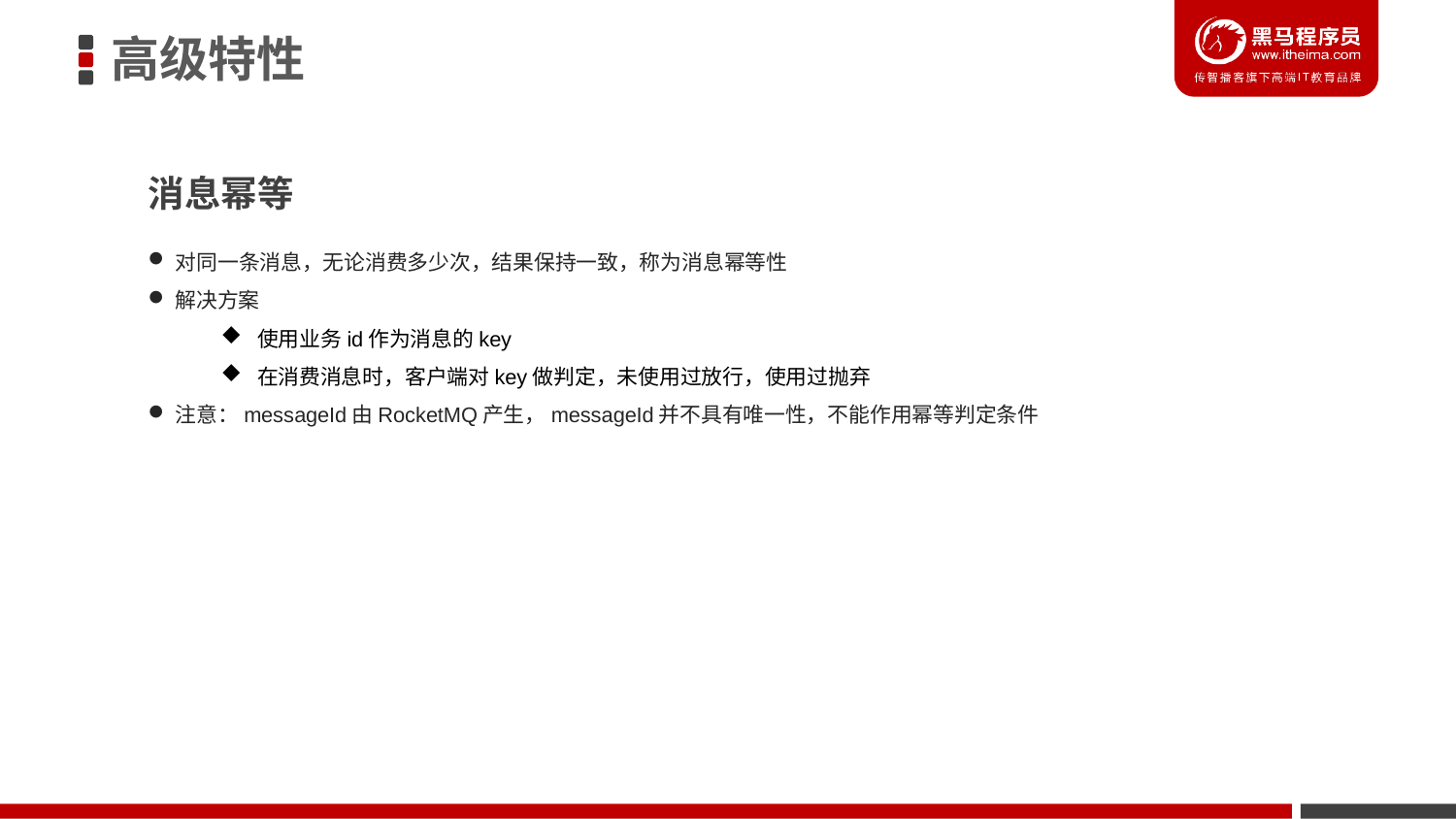

高级特性
消息幂等
对同一条消息，无论消费多少次，结果保持一致，称为消息幂等性
解决方案
使用业务id作为消息的key
在消费消息时，客户端对key做判定，未使用过放行，使用过抛弃
注意：messageId由RocketMQ产生，messageId并不具有唯一性，不能作用幂等判定条件